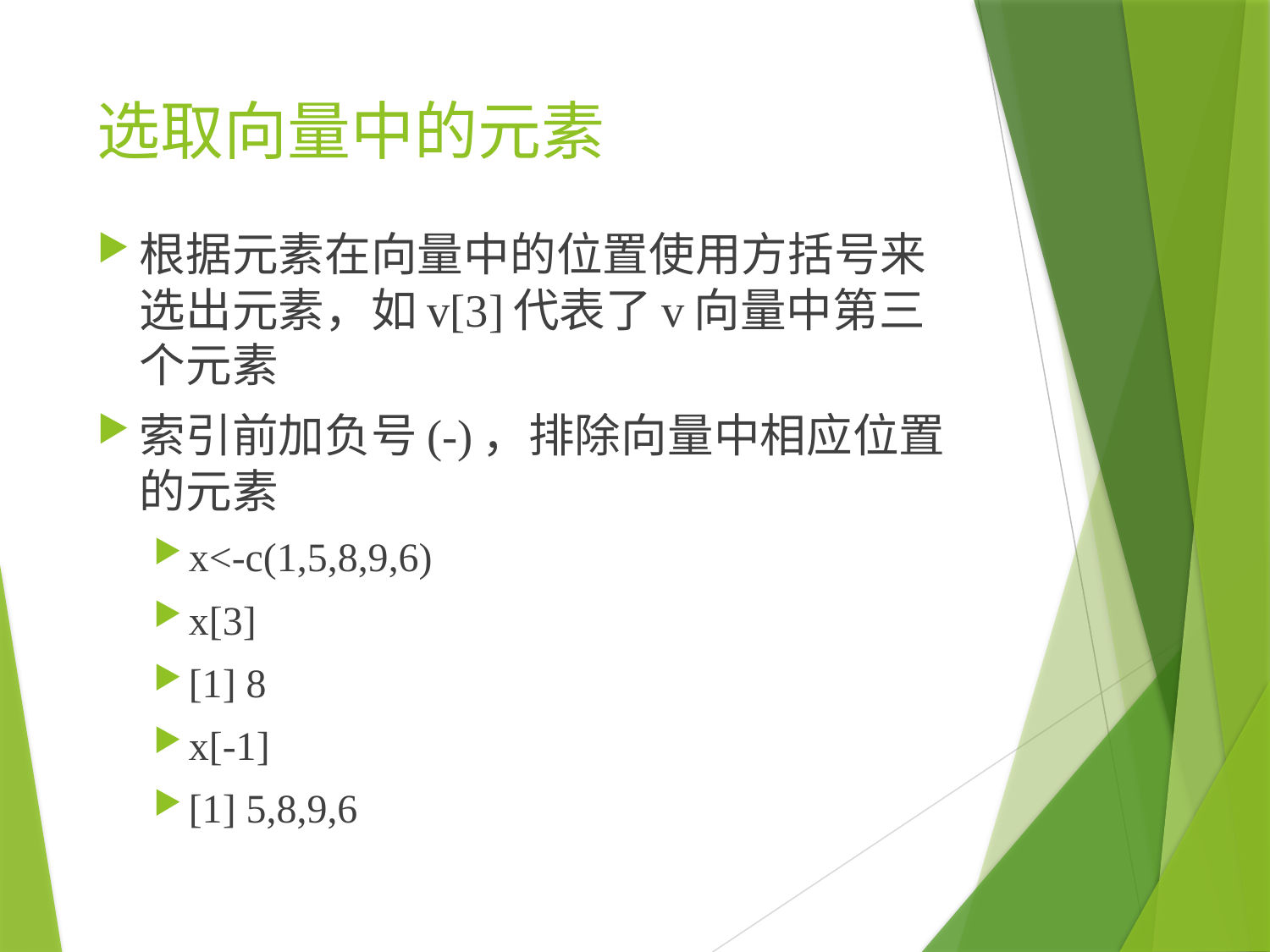

# 选取向量中的元素
根据元素在向量中的位置使用方括号来选出元素，如v[3]代表了v向量中第三个元素
索引前加负号(-)，排除向量中相应位置的元素
x<-c(1,5,8,9,6)
x[3]
[1] 8
x[-1]
[1] 5,8,9,6